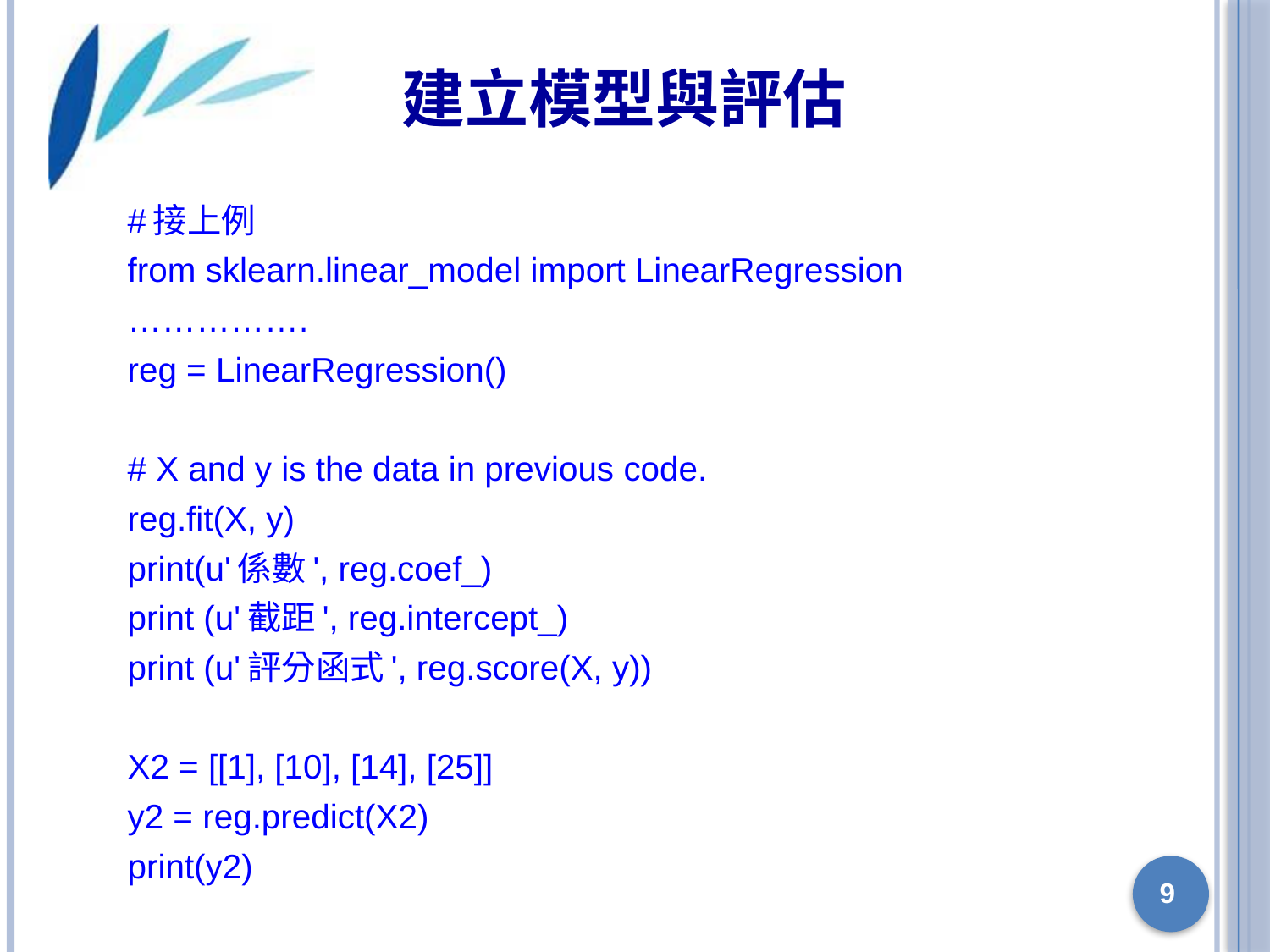

# 建立模型與評估
#接上例
from sklearn.linear_model import LinearRegression
…………….
reg = LinearRegression()

# X and y is the data in previous code.
reg.fit(X, y)
print(u'係數', reg.coef_)
print (u'截距', reg.intercept_)
print (u'評分函式', reg.score(X, y))

X2 = [[1], [10], [14], [25]]
y2 = reg.predict(X2)
print(y2)
9